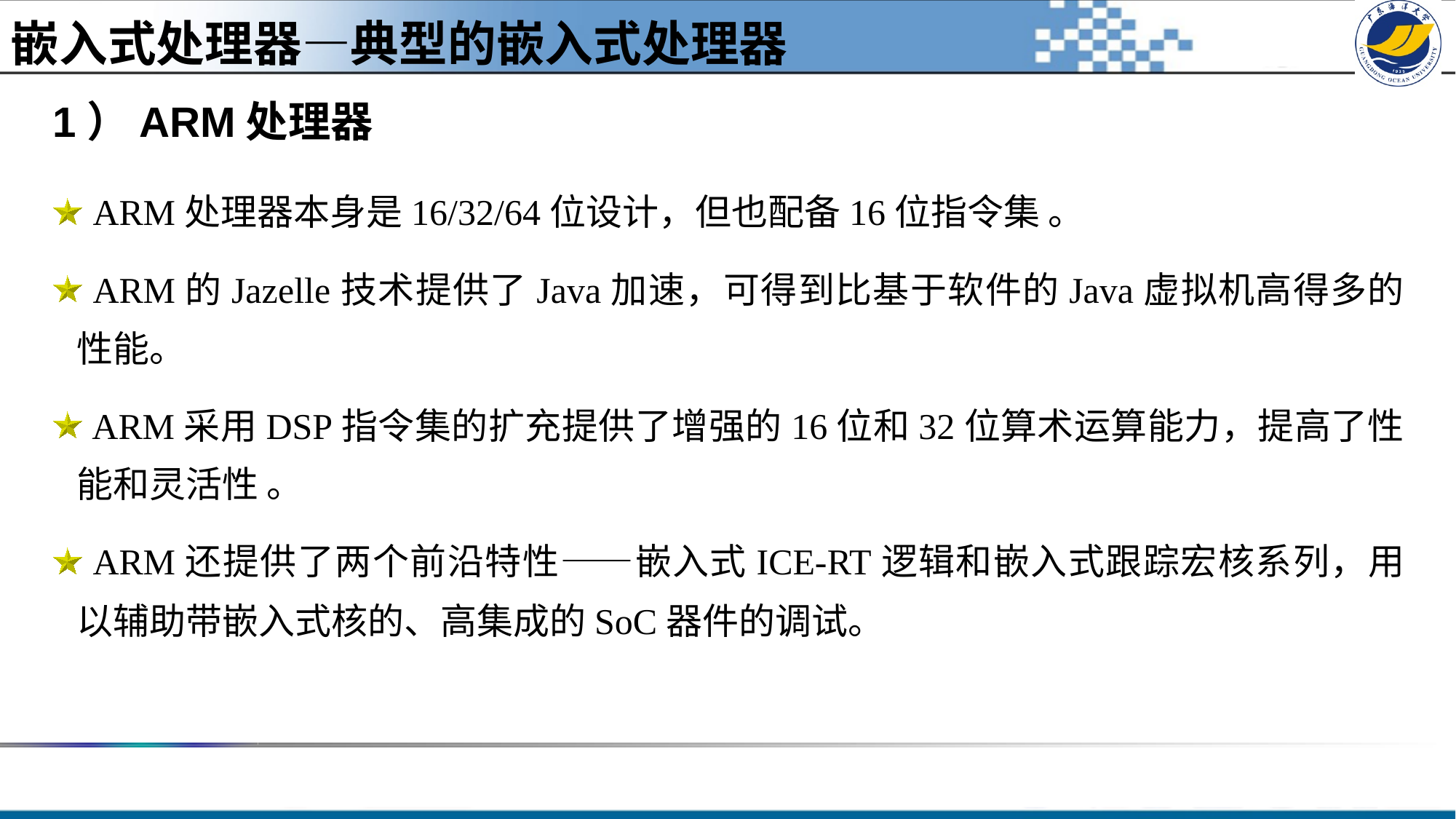

嵌入式处理器—典型的嵌入式处理器
# 1）ARM处理器
 ARM处理器本身是16/32/64位设计，但也配备16位指令集 。
 ARM的Jazelle技术提供了Java加速，可得到比基于软件的Java虚拟机高得多的性能。
 ARM采用DSP指令集的扩充提供了增强的16位和32位算术运算能力，提高了性能和灵活性 。
 ARM还提供了两个前沿特性——嵌入式ICE-RT逻辑和嵌入式跟踪宏核系列，用以辅助带嵌入式核的、高集成的SoC器件的调试。
25